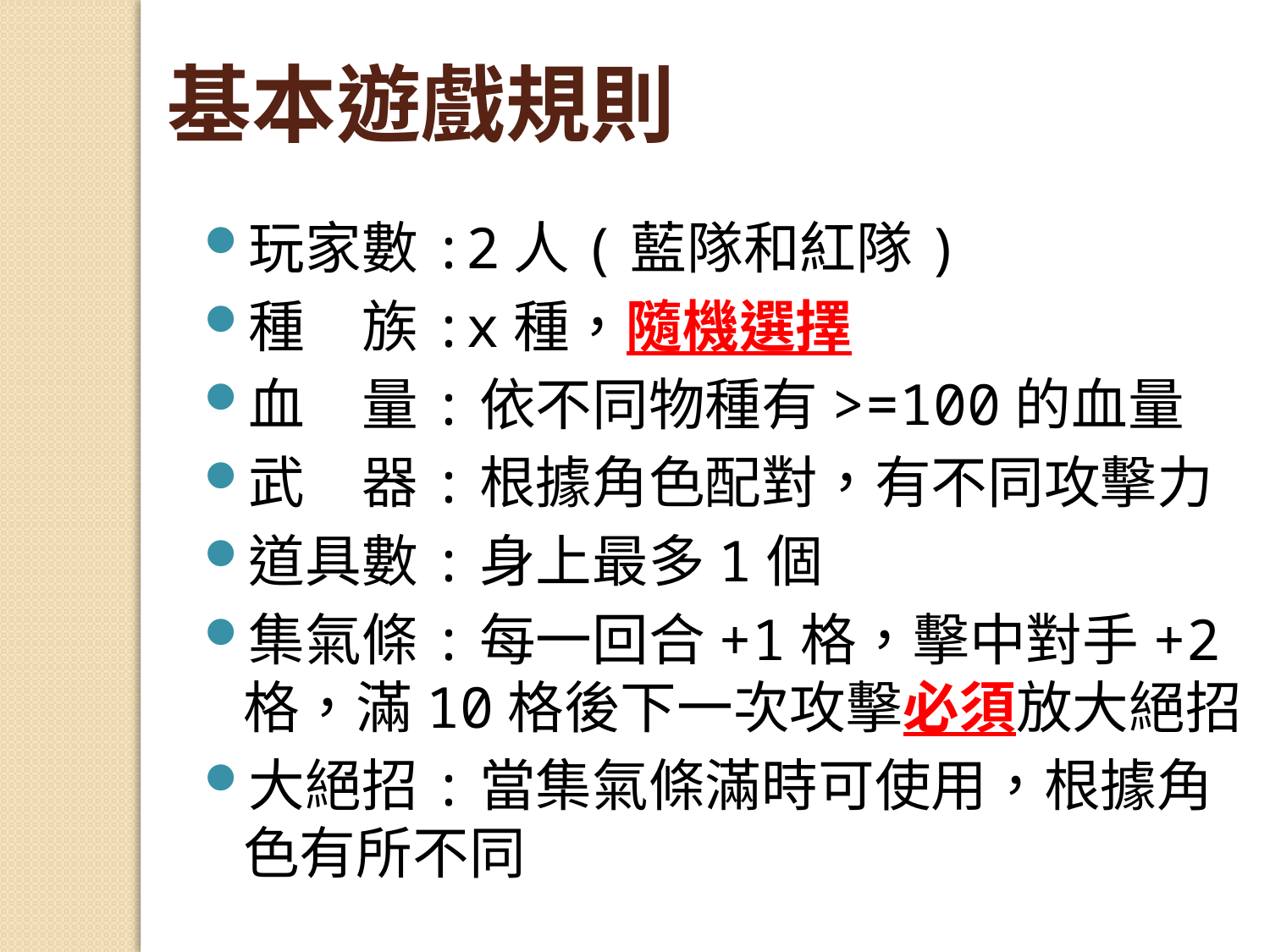

基本遊戲規則
玩家數:2人(藍隊和紅隊)
種　族:x種，隨機選擇
血　量:依不同物種有>=100的血量
武　器:根據角色配對，有不同攻擊力
道具數:身上最多1個
集氣條:每一回合+1格，擊中對手+2格，滿10格後下一次攻擊必須放大絕招
大絕招:當集氣條滿時可使用，根據角色有所不同